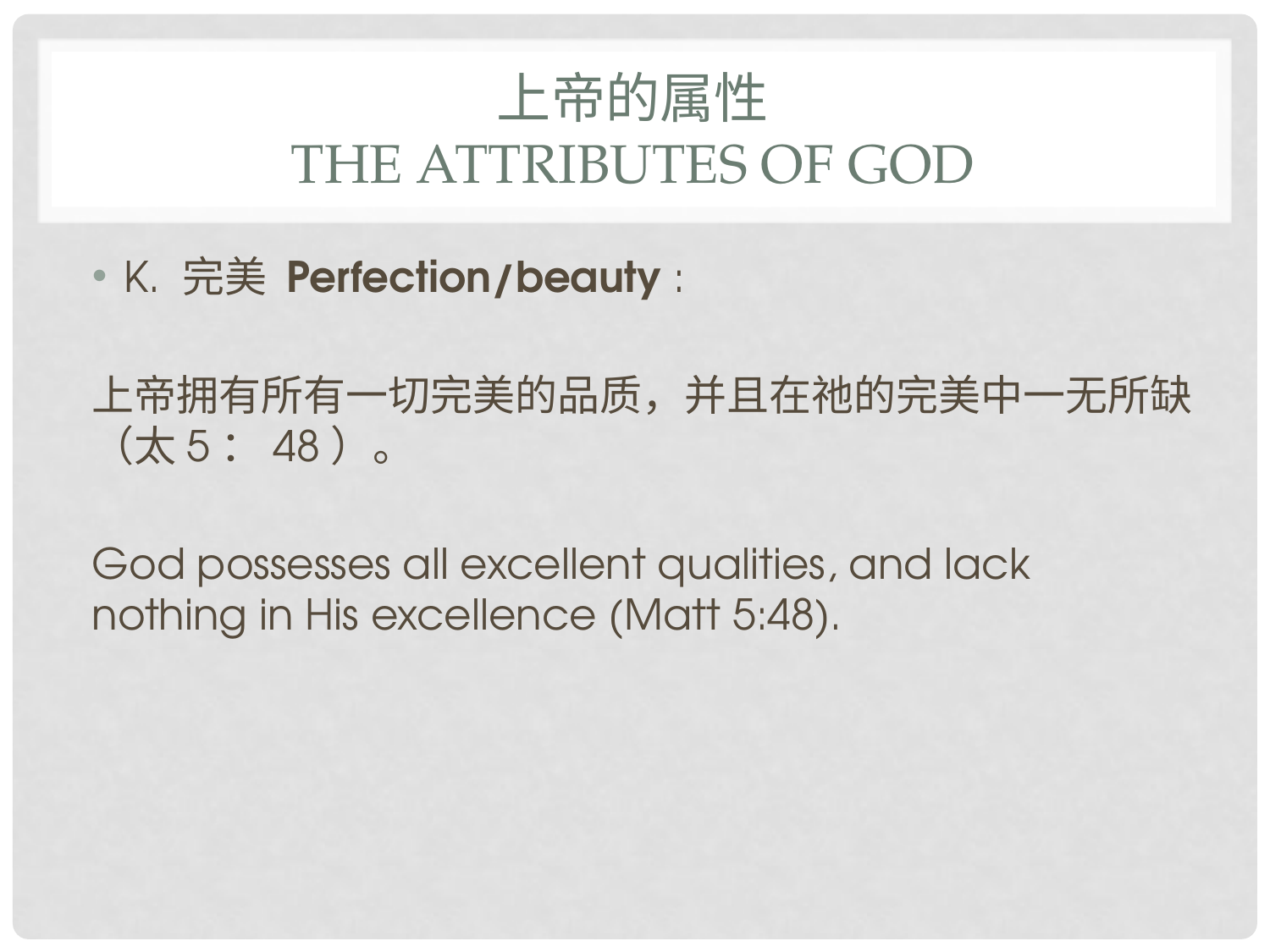

# 上帝的属性 The attributes of God
K. 完美 Perfection/beauty :

上帝拥有所有一切完美的品质，并且在祂的完美中一无所缺（太5：48）。

God possesses all excellent qualities, and lack nothing in His excellence (Matt 5:48).